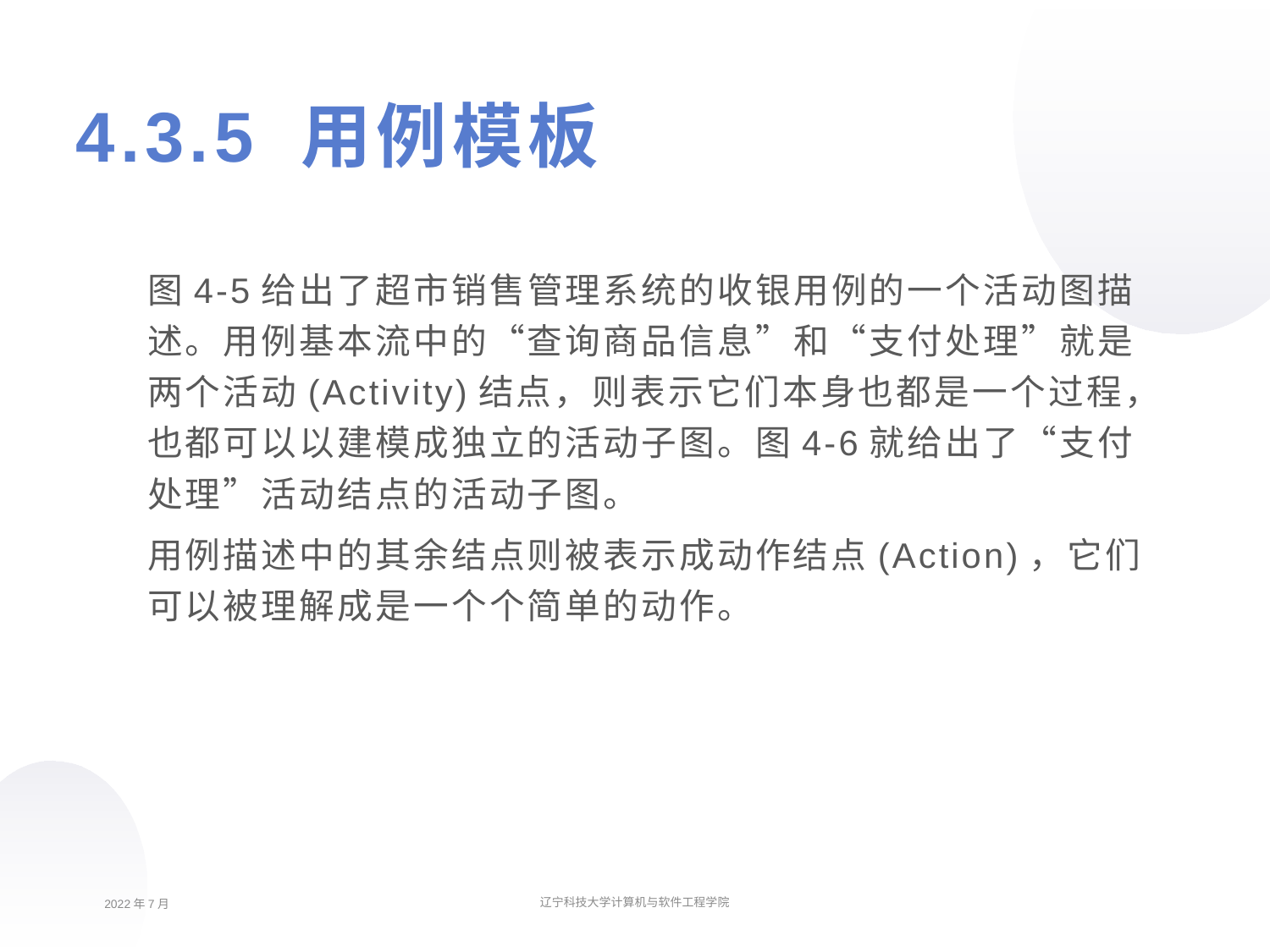

4.3.5 用例模板
图4-5给出了超市销售管理系统的收银用例的一个活动图描述。用例基本流中的“查询商品信息”和“支付处理”就是两个活动(Activity)结点，则表示它们本身也都是一个过程，也都可以以建模成独立的活动子图。图4-6就给出了“支付处理”活动结点的活动子图。
用例描述中的其余结点则被表示成动作结点(Action)，它们可以被理解成是一个个简单的动作。

2022年7月
辽宁科技大学计算机与软件工程学院
58